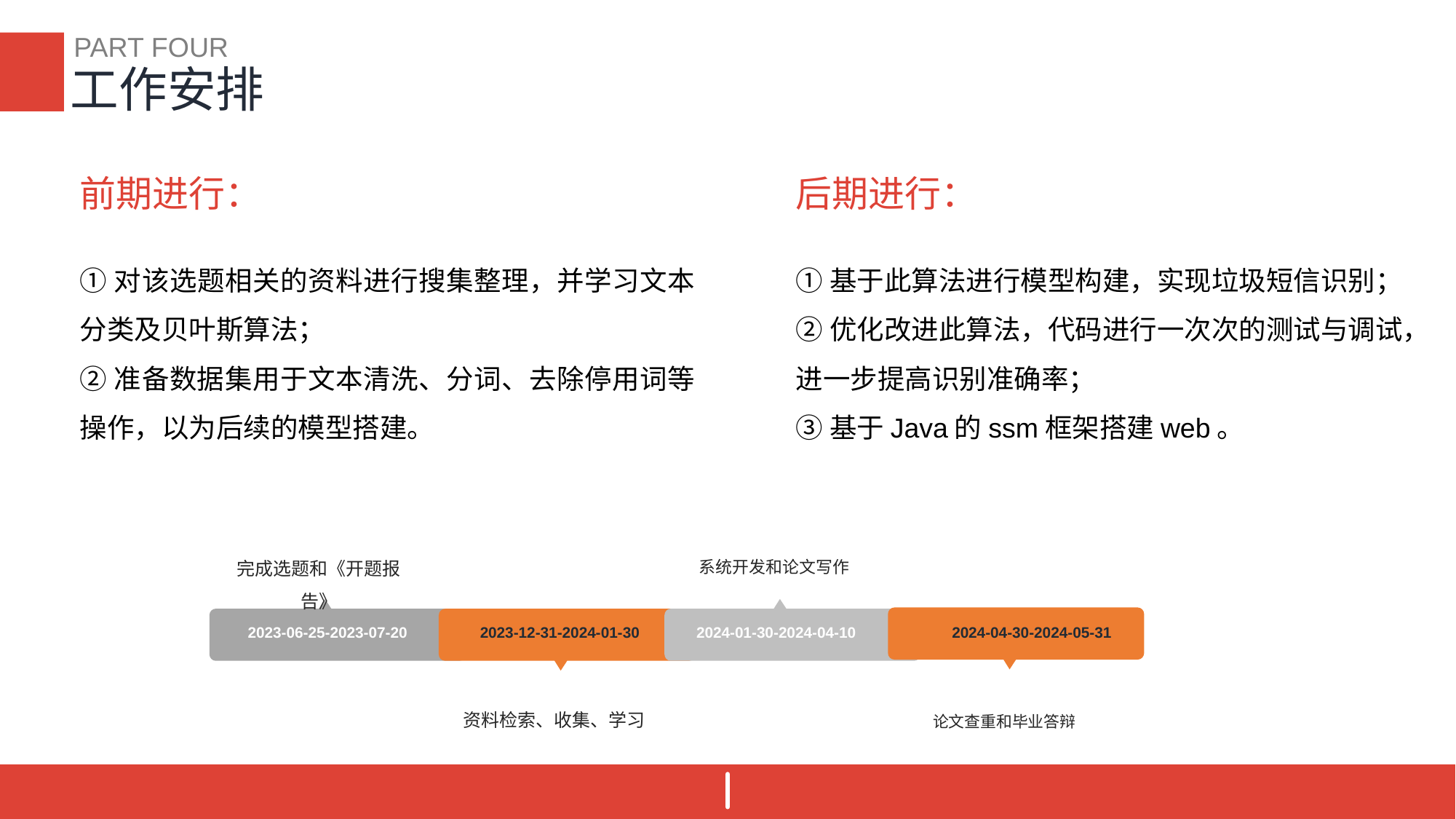

PART FOUR

工作安排
前期进行：

①对该选题相关的资料进行搜集整理，并学习文本分类及贝叶斯算法；
②准备数据集用于文本清洗、分词、去除停用词等操作，以为后续的模型搭建。

后期进行：

①基于此算法进行模型构建，实现垃圾短信识别；
②优化改进此算法，代码进行一次次的测试与调试，进一步提高识别准确率；
③基于Java的ssm框架搭建web。

完成选题和《开题报告》
系统开发和论文写作

2024-01-30-2024-04-10
2024-04-30-2024-05-31
2023-06-25-2023-07-20
2023-12-31-2024-01-30
资料检索、收集、学习
论文查重和毕业答辩